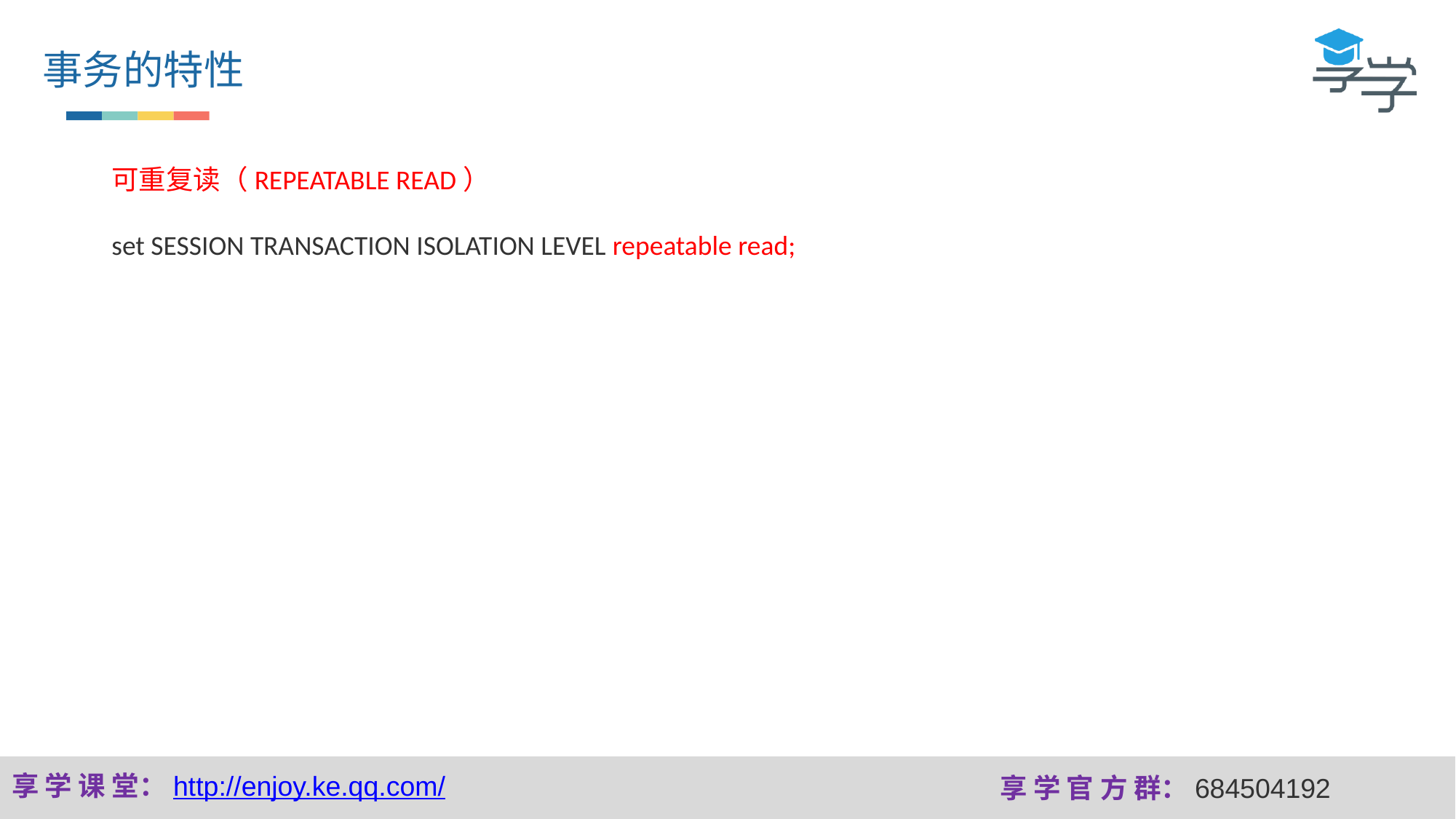

事务的特性

可重复读（REPEATABLE READ）

set SESSION TRANSACTION ISOLATION LEVEL repeatable read;